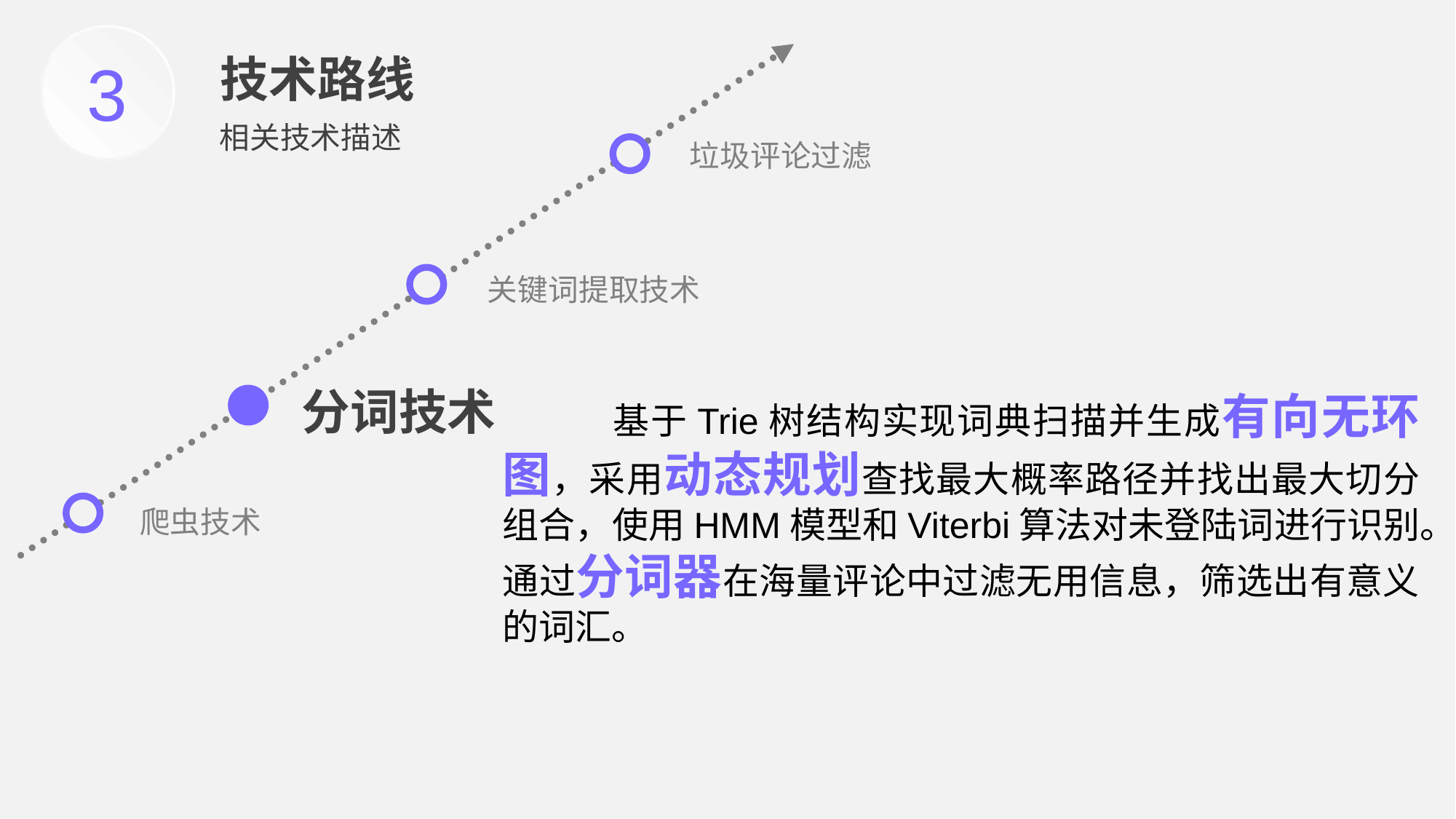

3
技术路线

相关技术描述
垃圾评论过滤

关键词提取技术

分词技术
	基于Trie树结构实现词典扫描并生成有向无环图，采用动态规划查找最大概率路径并找出最大切分组合，使用HMM模型和Viterbi算法对未登陆词进行识别。通过分词器在海量评论中过滤无用信息，筛选出有意义的词汇。

爬虫技术